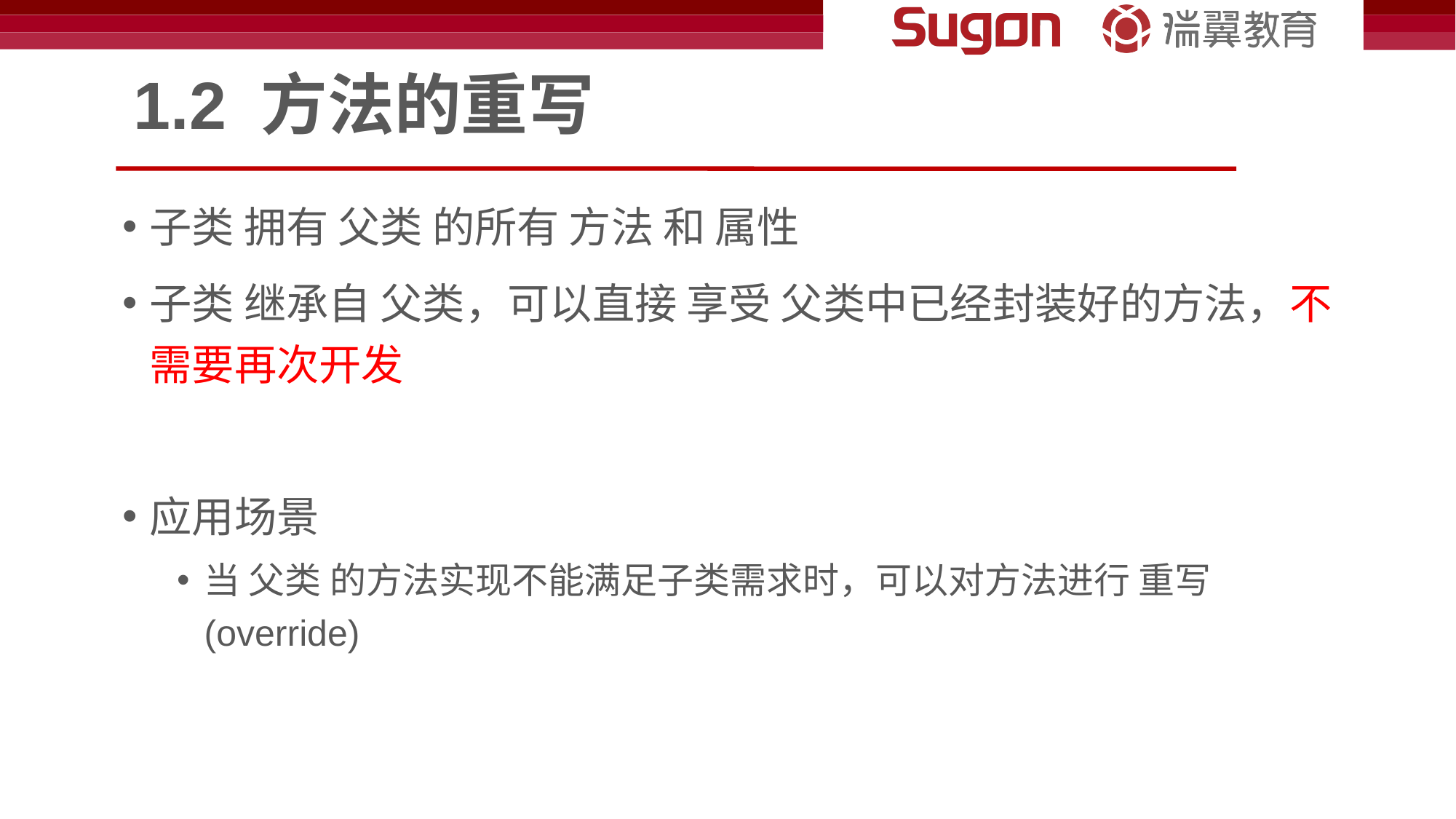

# 1.2 方法的重写
子类 拥有 父类 的所有 方法 和 属性
子类 继承自 父类，可以直接 享受 父类中已经封装好的方法，不需要再次开发

应用场景
当 父类 的方法实现不能满足子类需求时，可以对方法进行 重写(override)